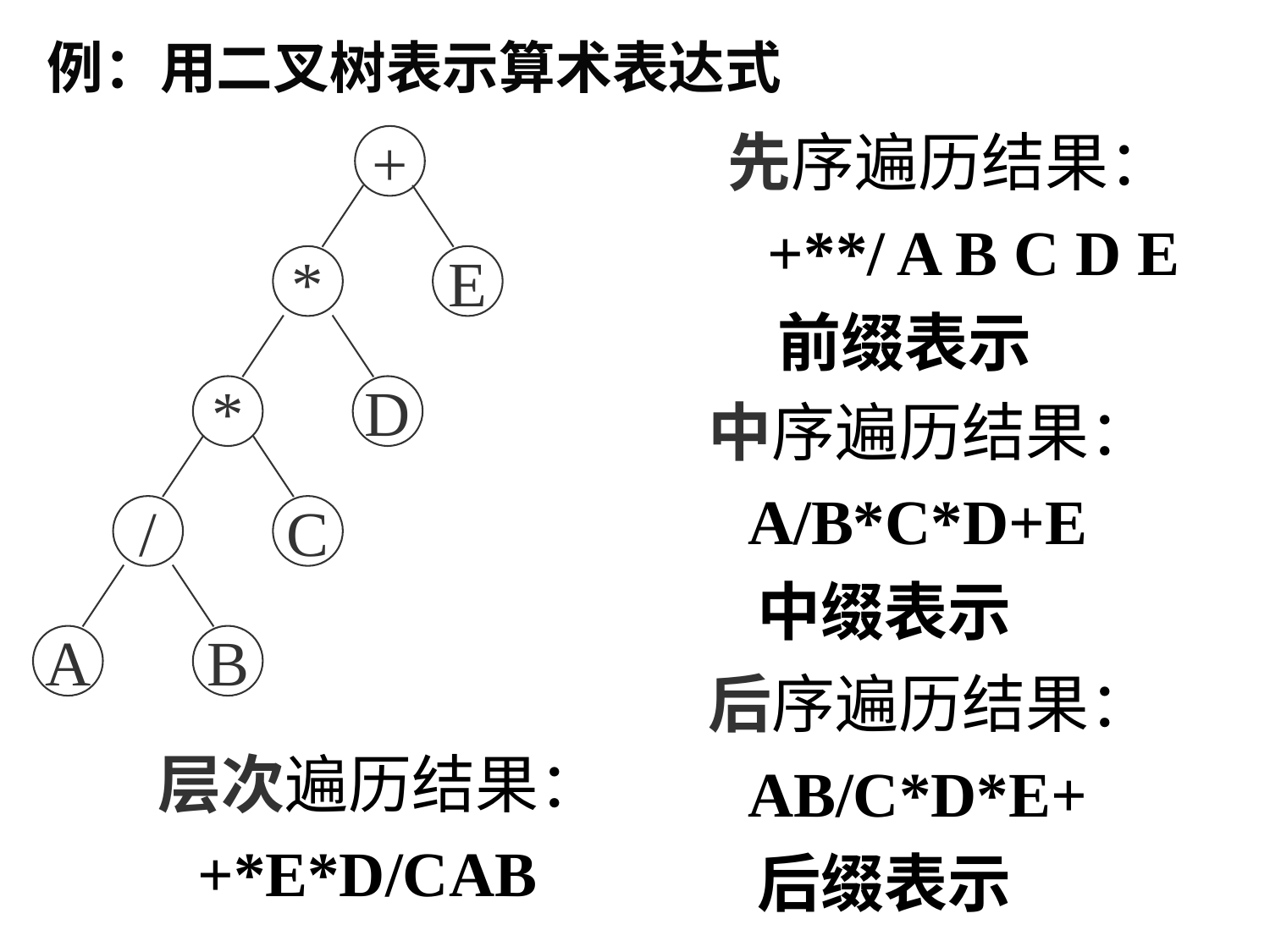

例：用二叉树表示算术表达式
先序遍历结果：
+

*
E

*
D

/
C

A
B
+**/ A B C D E
前缀表示
中序遍历结果：
A/B*C*D+E
中缀表示
后序遍历结果：
层次遍历结果：
AB/C*D*E+
+*E*D/CAB
后缀表示